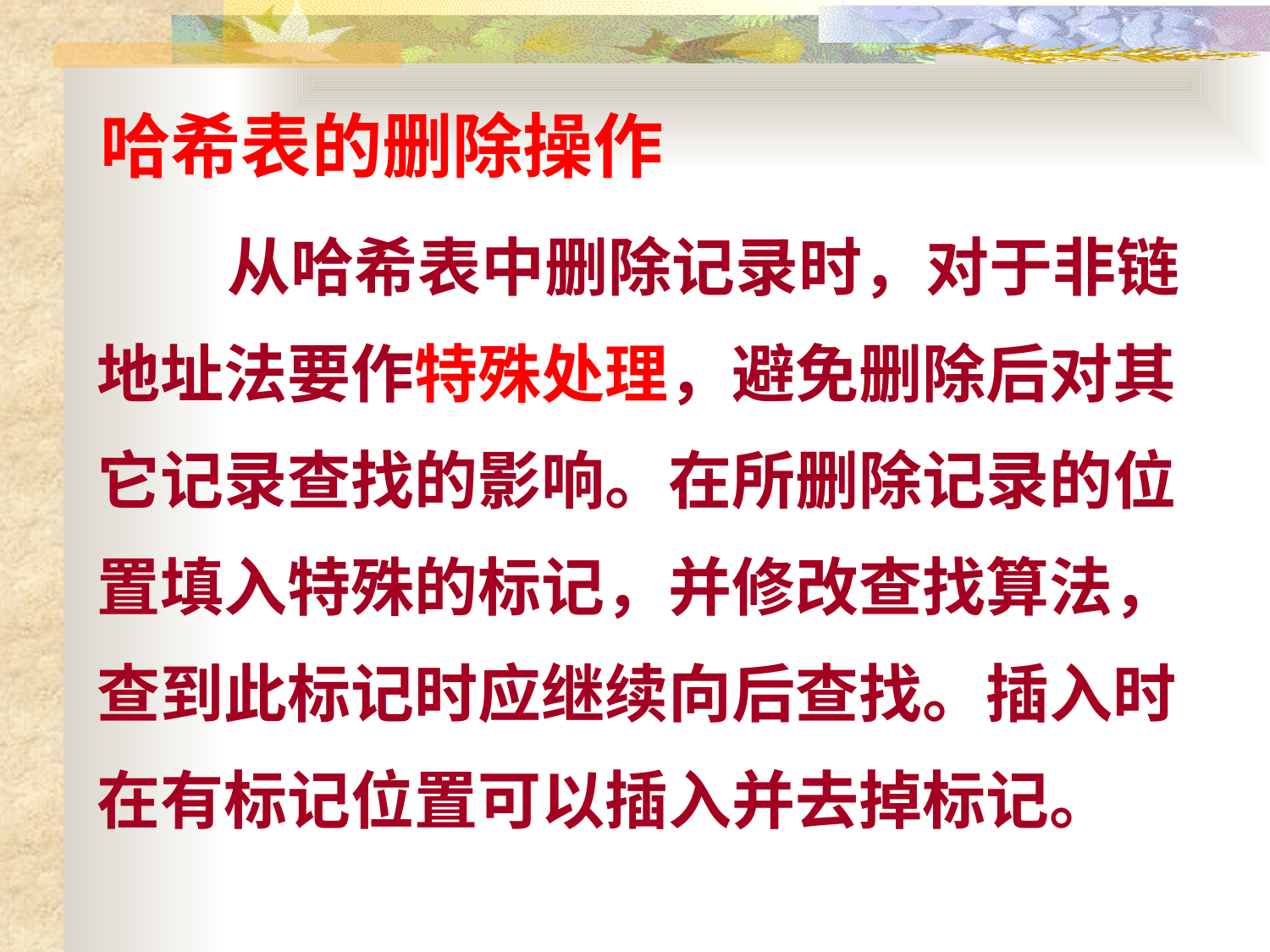

哈希表的删除操作
        从哈希表中删除记录时，对于非链地址法要作特殊处理，避免删除后对其它记录查找的影响。在所删除记录的位置填入特殊的标记，并修改查找算法，查到此标记时应继续向后查找。插入时在有标记位置可以插入并去掉标记。